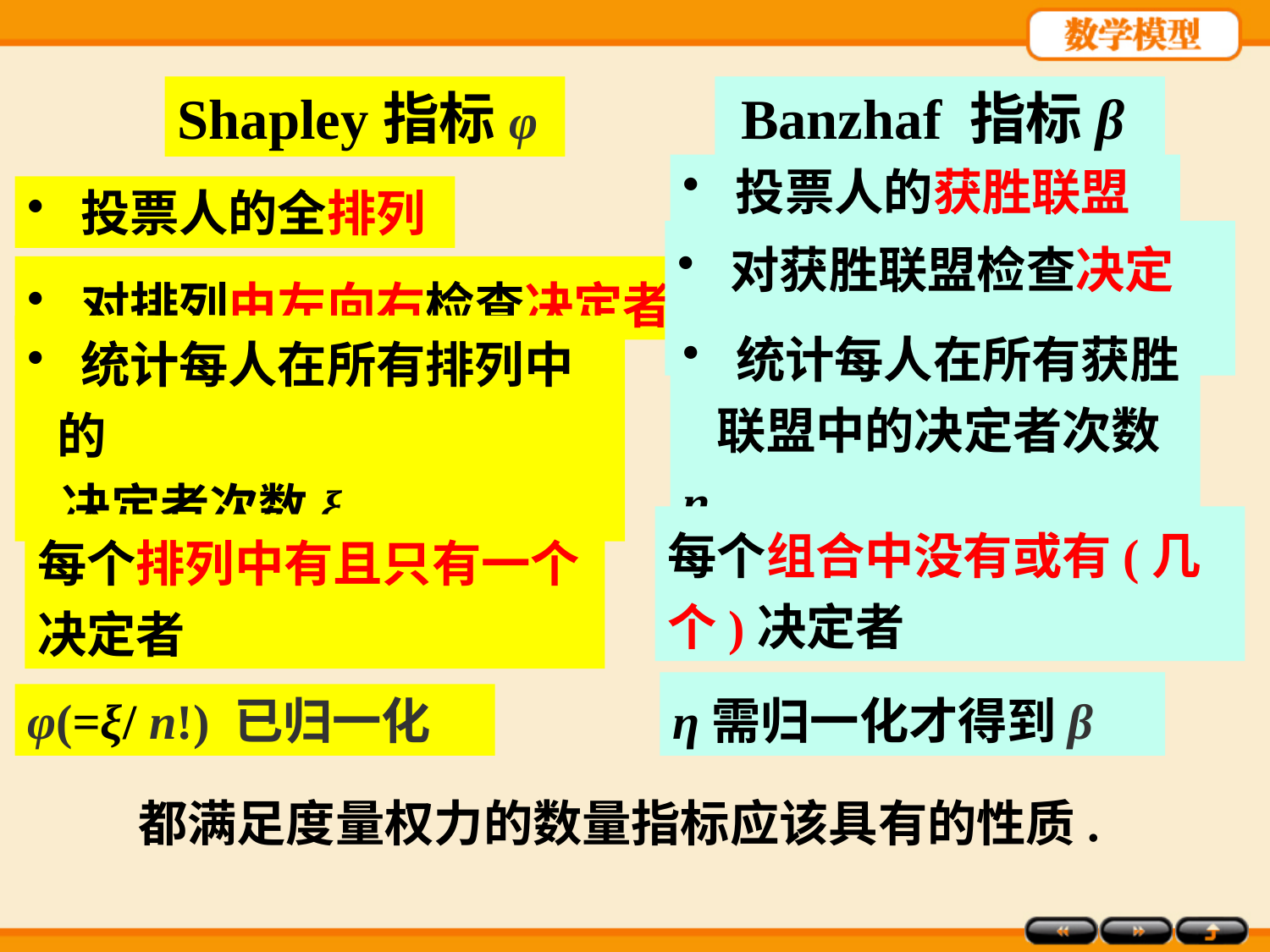

Shapley指标φ
Banzhaf 指标β
 投票人的全排列
 投票人的获胜联盟集
 对排列由左向右检查决定者
 对获胜联盟检查决定者
 统计每人在所有获胜
  联盟中的决定者次数η
 统计每人在所有排列中的
  决定者次数ξ
每个组合中没有或有(几个)决定者
每个排列中有且只有一个决定者
η需归一化才得到β
φ(=ξ/ n!) 已归一化
都满足度量权力的数量指标应该具有的性质.